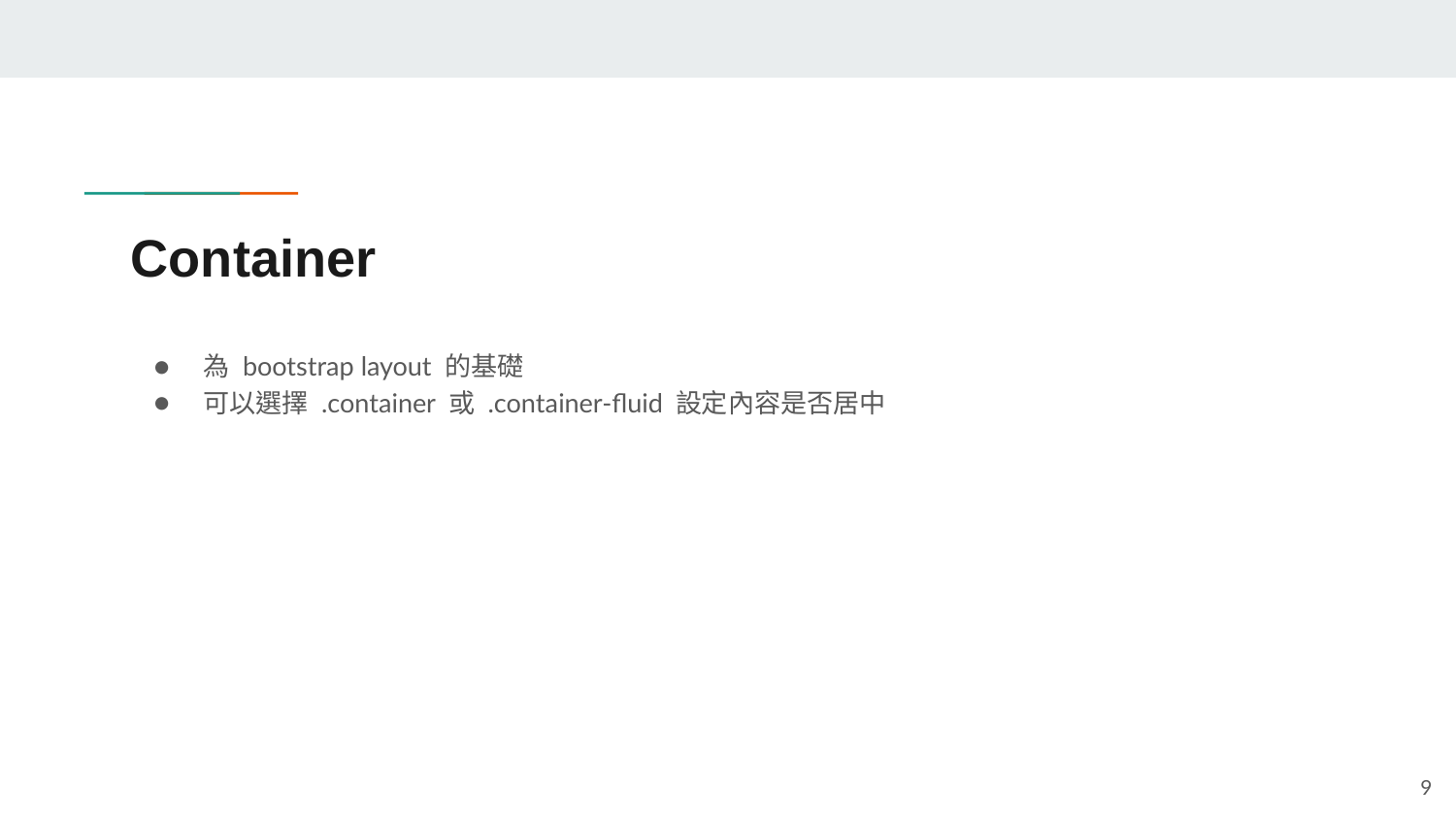

# Container
為 bootstrap layout 的基礎
可以選擇 .container 或 .container-fluid 設定內容是否居中
9